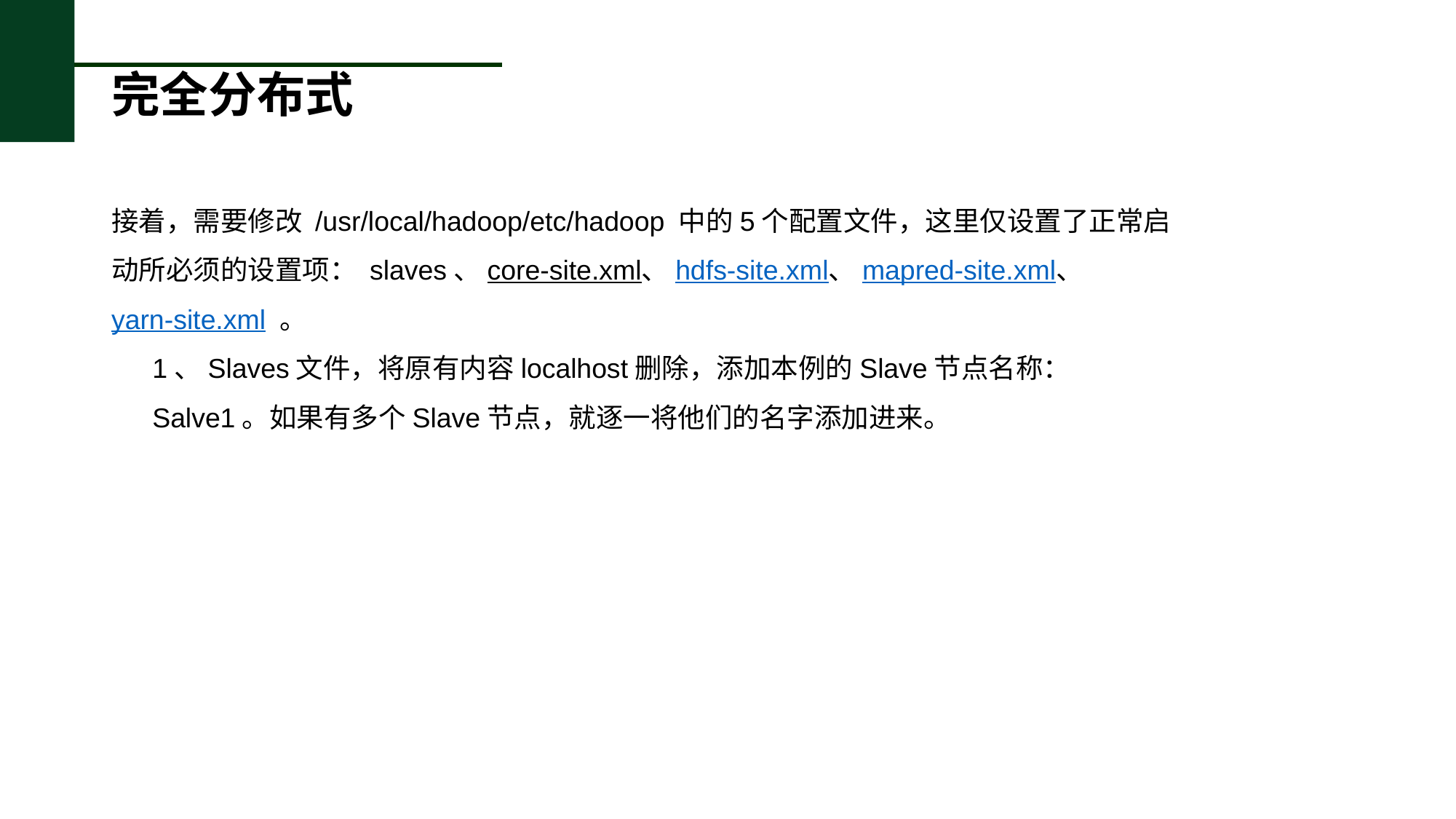

# 完全分布式
接着，需要修改 /usr/local/hadoop/etc/hadoop 中的5个配置文件，这里仅设置了正常启动所必须的设置项： slaves、core-site.xml、hdfs-site.xml、mapred-site.xml、yarn-site.xml 。
1、Slaves文件，将原有内容localhost删除，添加本例的Slave节点名称：Salve1。如果有多个Slave节点，就逐一将他们的名字添加进来。